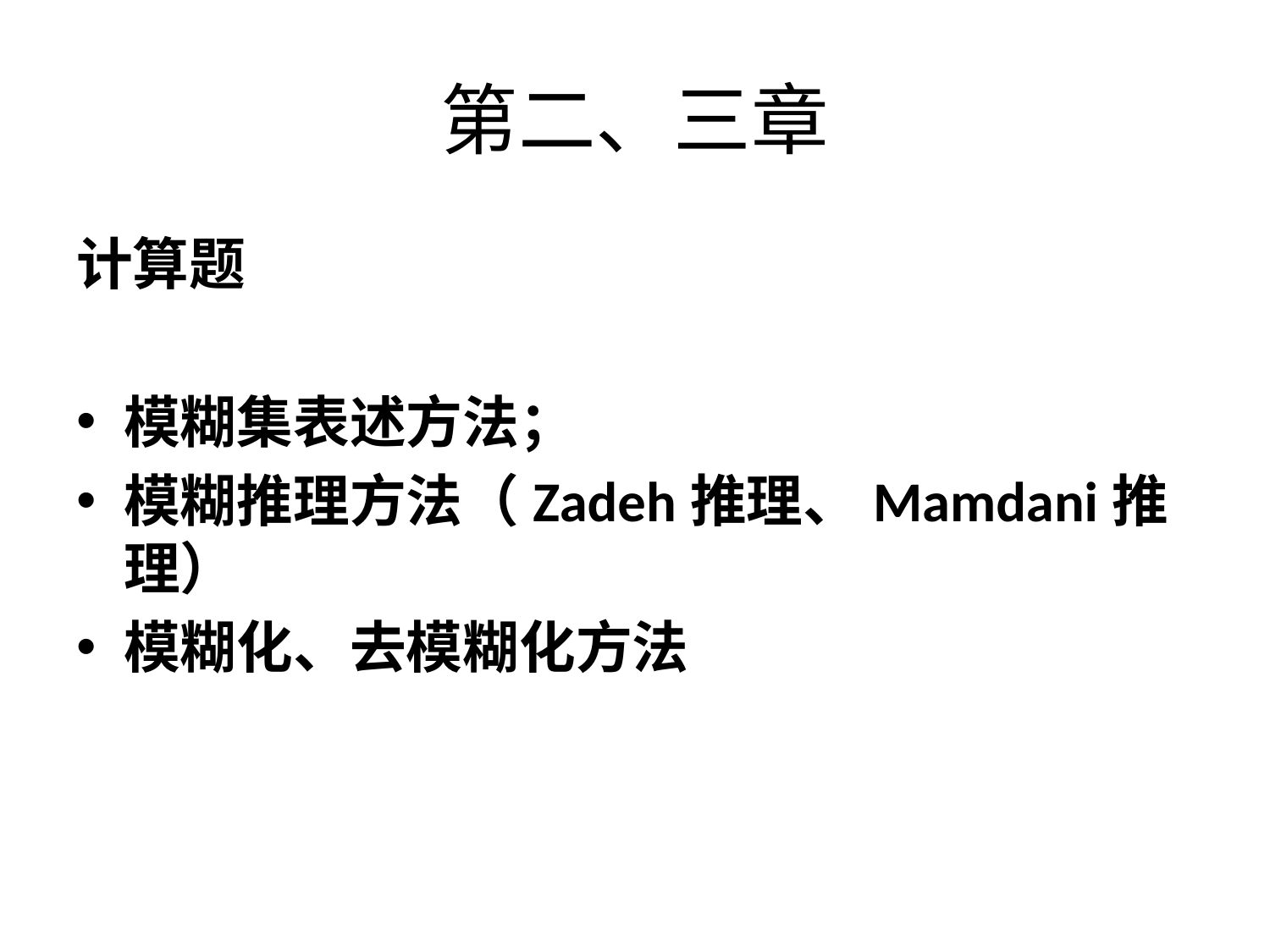

# 第二、三章
计算题

模糊集表述方法；
模糊推理方法（Zadeh推理、Mamdani推理）
模糊化、去模糊化方法